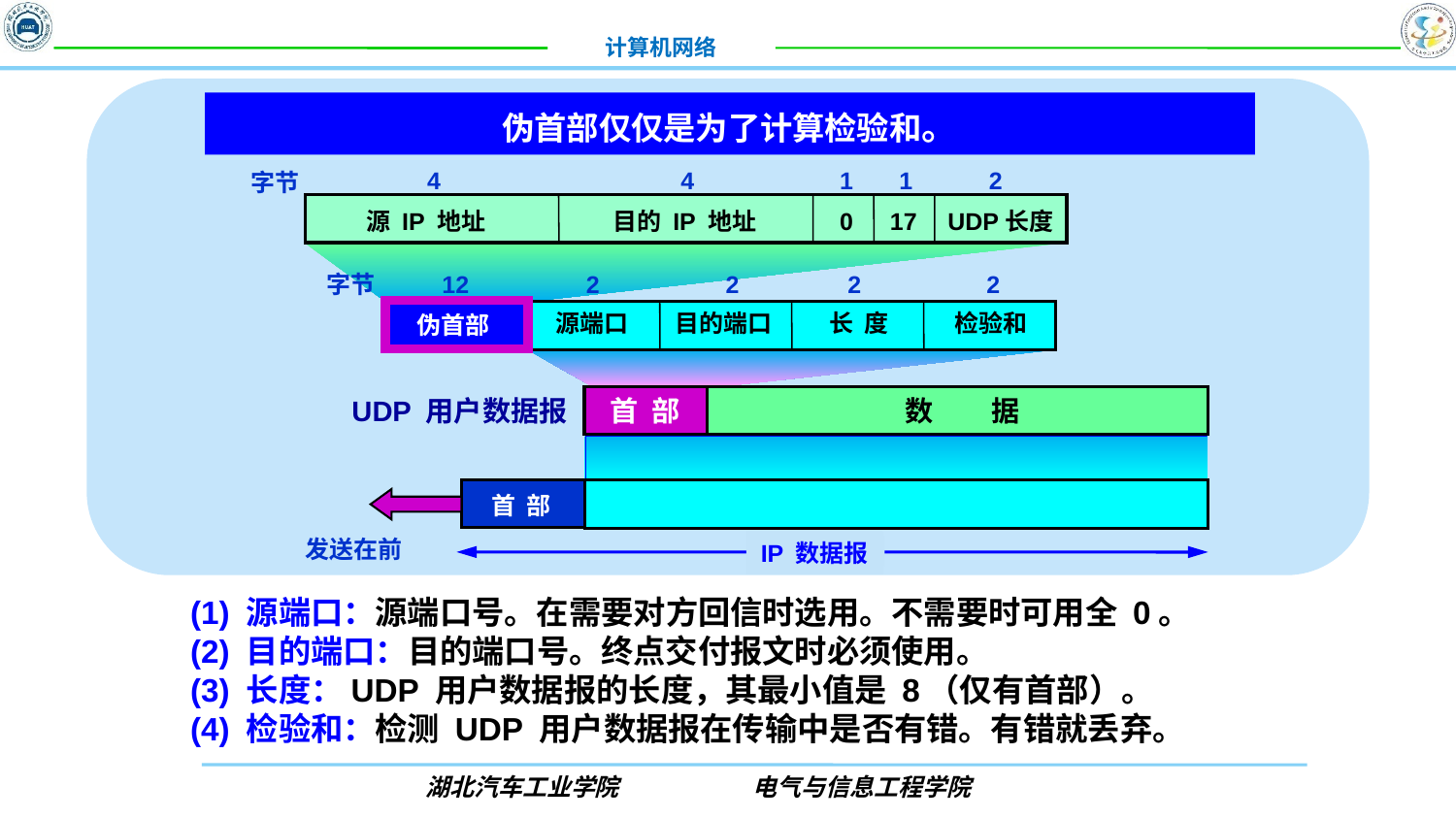

伪首部仅仅是为了计算检验和。
4
4
1
1
2
字节

源 IP 地址
目的 IP 地址
0
17
UDP长度

字节
12
2
2
2
2

长  度
源端口
目的端口
检验和

伪首部

数         据
首  部

UDP 用户数据报

首  部
数         据

发送在前
IP 数据报

(1) 源端口：源端口号。在需要对方回信时选用。不需要时可用全 0。
(2) 目的端口：目的端口号。终点交付报文时必须使用。
(3) 长度：UDP 用户数据报的长度，其最小值是 8（仅有首部）。
(4) 检验和：检测 UDP 用户数据报在传输中是否有错。有错就丢弃。